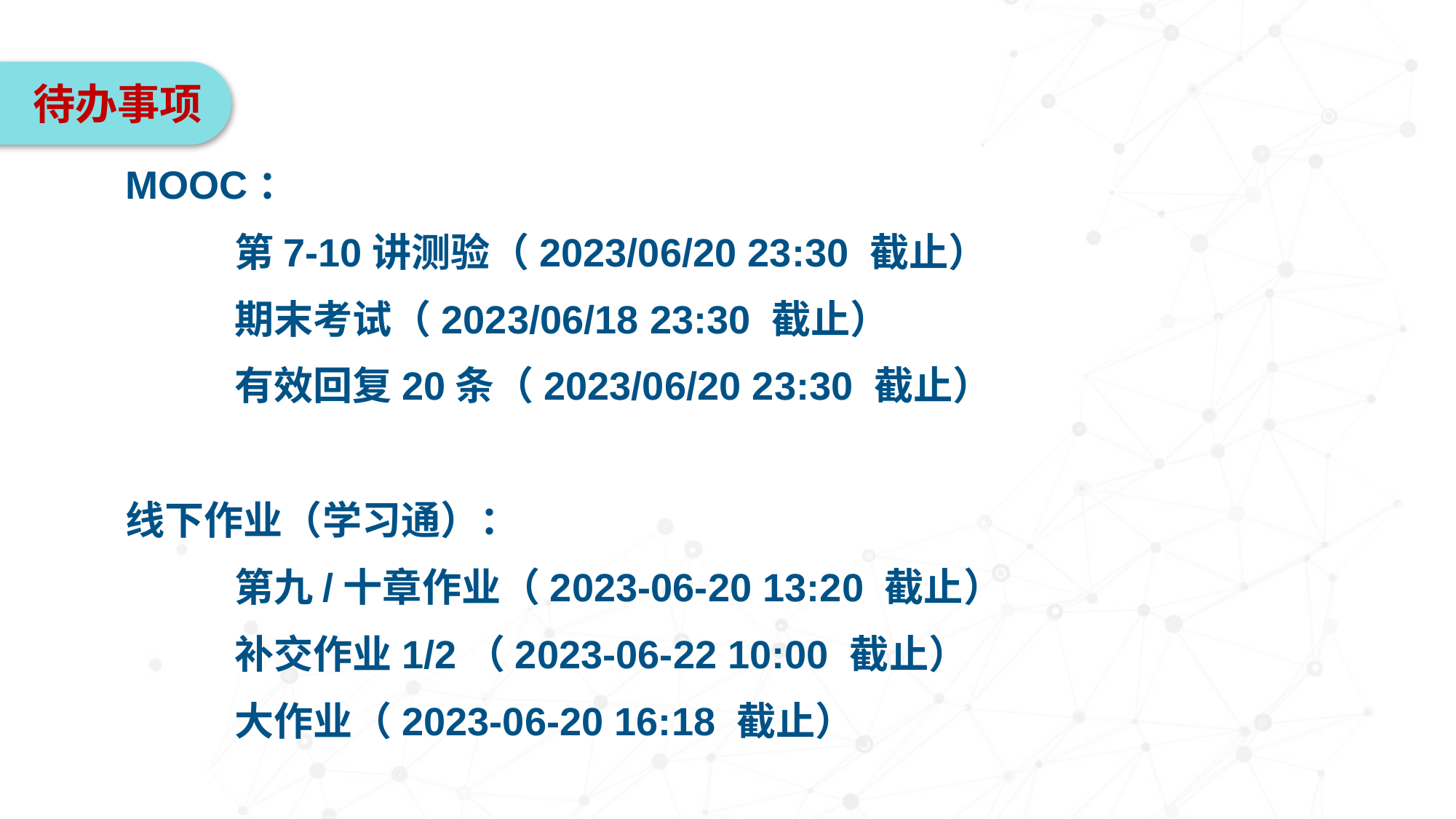

待办事项
MOOC：
	第7-10讲测验（2023/06/20 23:30 截止）
	期末考试（2023/06/18 23:30 截止）
	有效回复20条（2023/06/20 23:30 截止）

线下作业（学习通）：
	第九/十章作业（2023-06-20 13:20 截止）
	补交作业1/2（2023-06-22 10:00 截止）
	大作业（2023-06-20 16:18 截止）